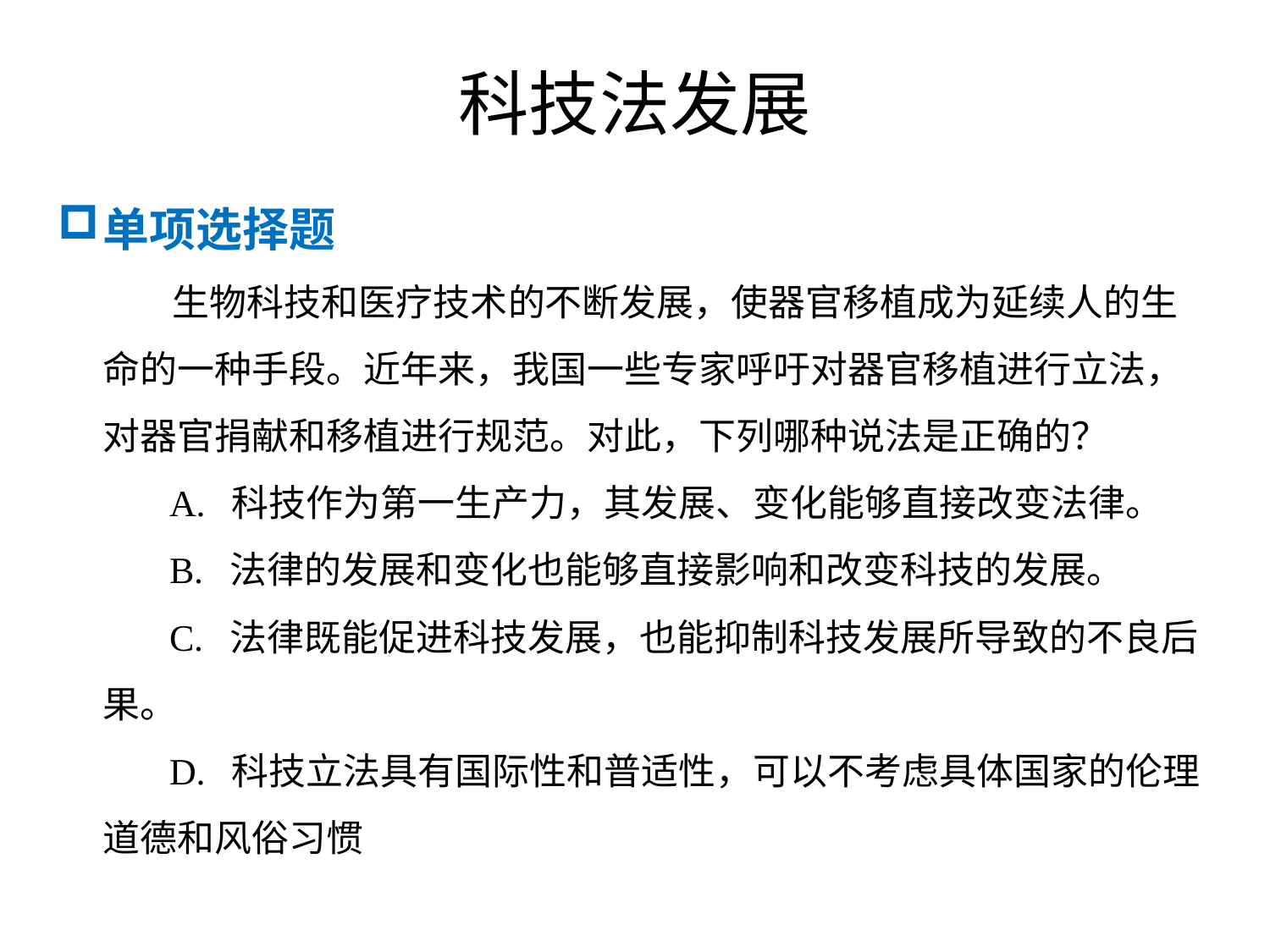

# 科技法发展
单项选择题
             生物科技和医疗技术的不断发展，使器官移植成为延续人的生命的一种手段。近年来，我国一些专家呼吁对器官移植进行立法，对器官捐献和移植进行规范。对此，下列哪种说法是正确的？
            A.  科技作为第一生产力，其发展、变化能够直接改变法律。
            B.  法律的发展和变化也能够直接影响和改变科技的发展。
            C.  法律既能促进科技发展，也能抑制科技发展所导致的不良后果。
            D.  科技立法具有国际性和普适性，可以不考虑具体国家的伦理道德和风俗习惯